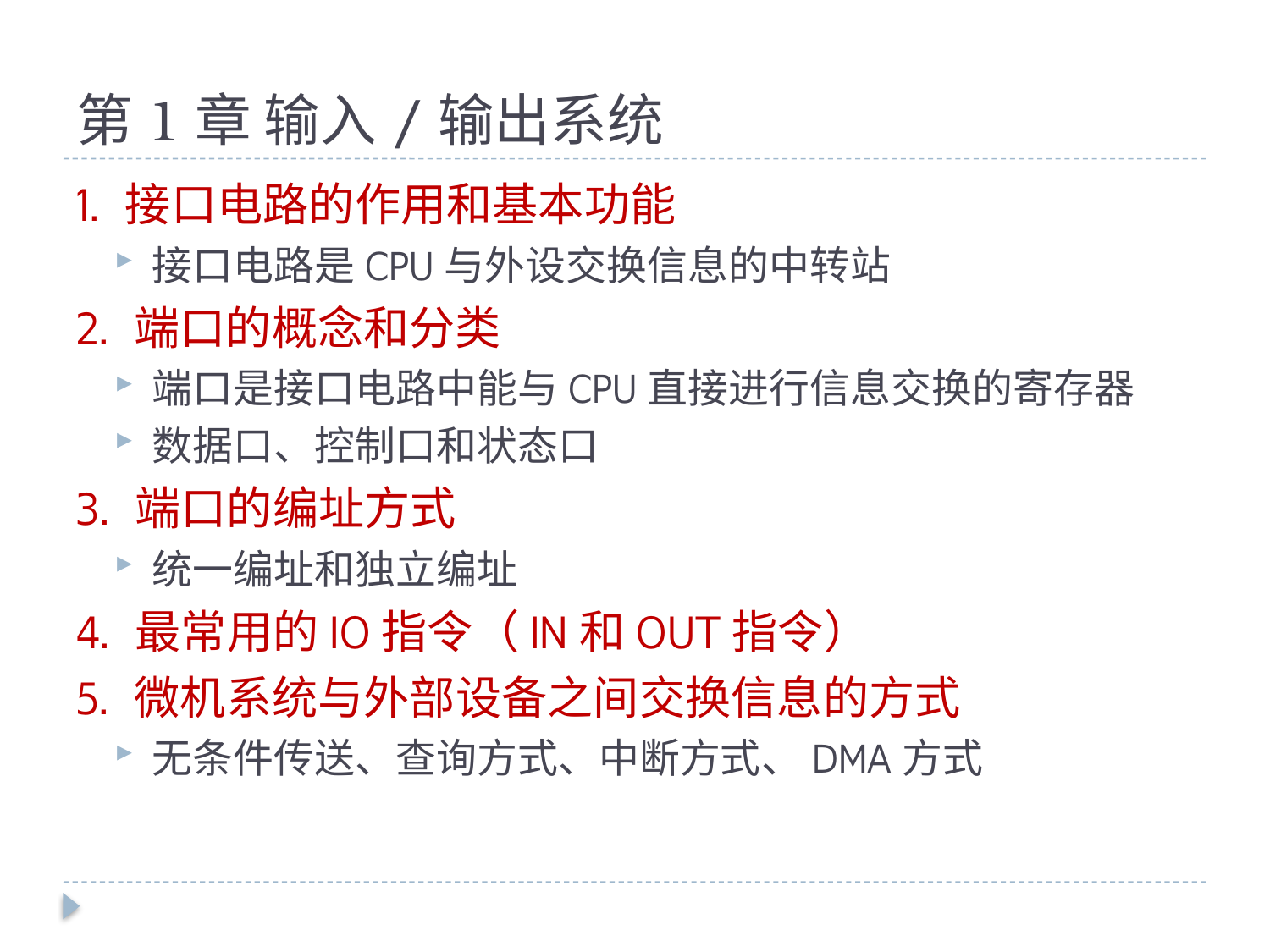

# 第1章 输入/输出系统
1. 接口电路的作用和基本功能
接口电路是CPU与外设交换信息的中转站
2. 端口的概念和分类
端口是接口电路中能与CPU直接进行信息交换的寄存器
数据口、控制口和状态口
3. 端口的编址方式
统一编址和独立编址
4. 最常用的IO指令（IN和OUT指令）
5. 微机系统与外部设备之间交换信息的方式
无条件传送、查询方式、中断方式、DMA方式